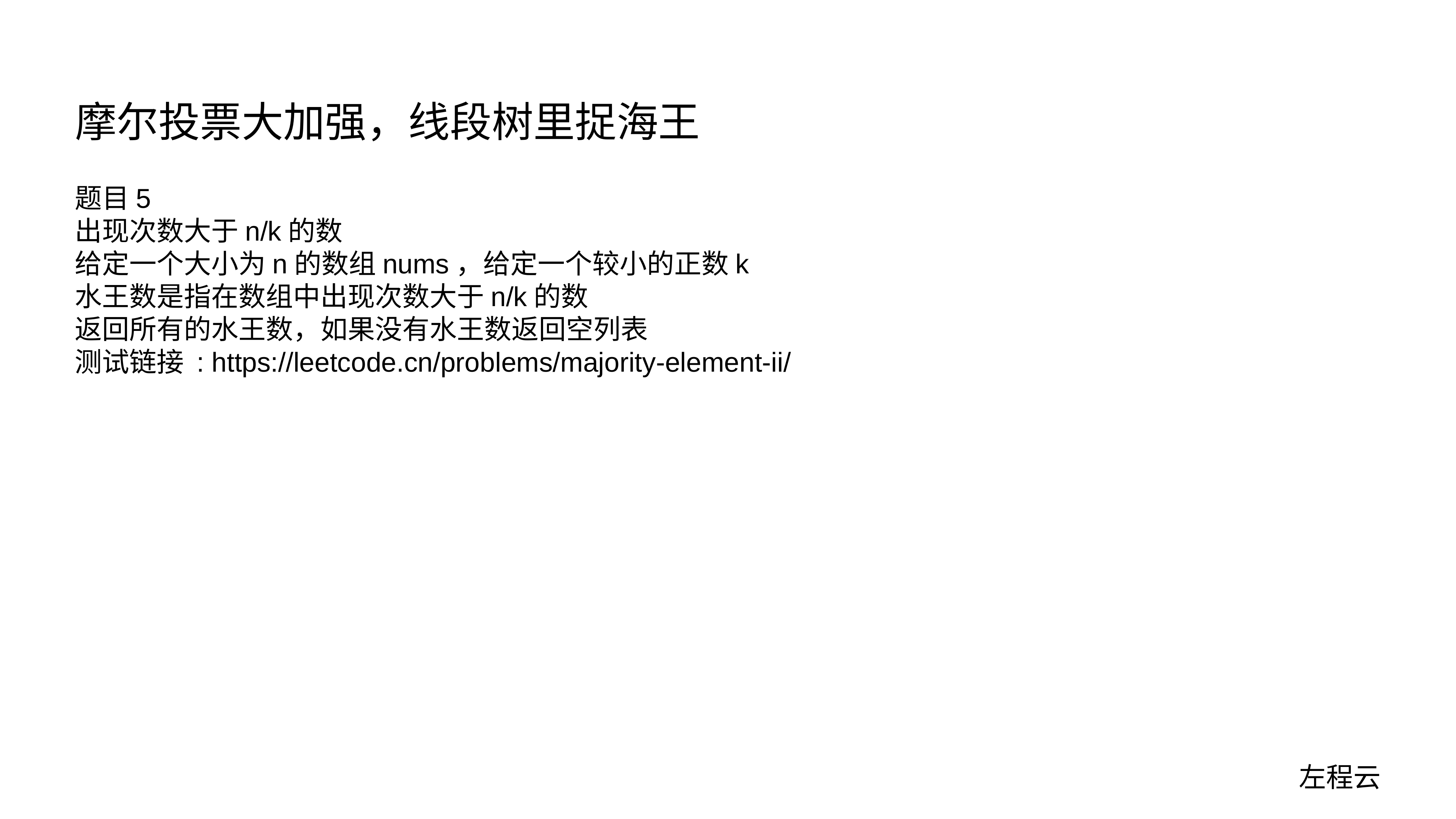

# 摩尔投票大加强，线段树里捉海王
题目5
出现次数大于n/k的数
给定一个大小为n的数组nums，给定一个较小的正数k
水王数是指在数组中出现次数大于n/k的数
返回所有的水王数，如果没有水王数返回空列表
测试链接 : https://leetcode.cn/problems/majority-element-ii/
左程云